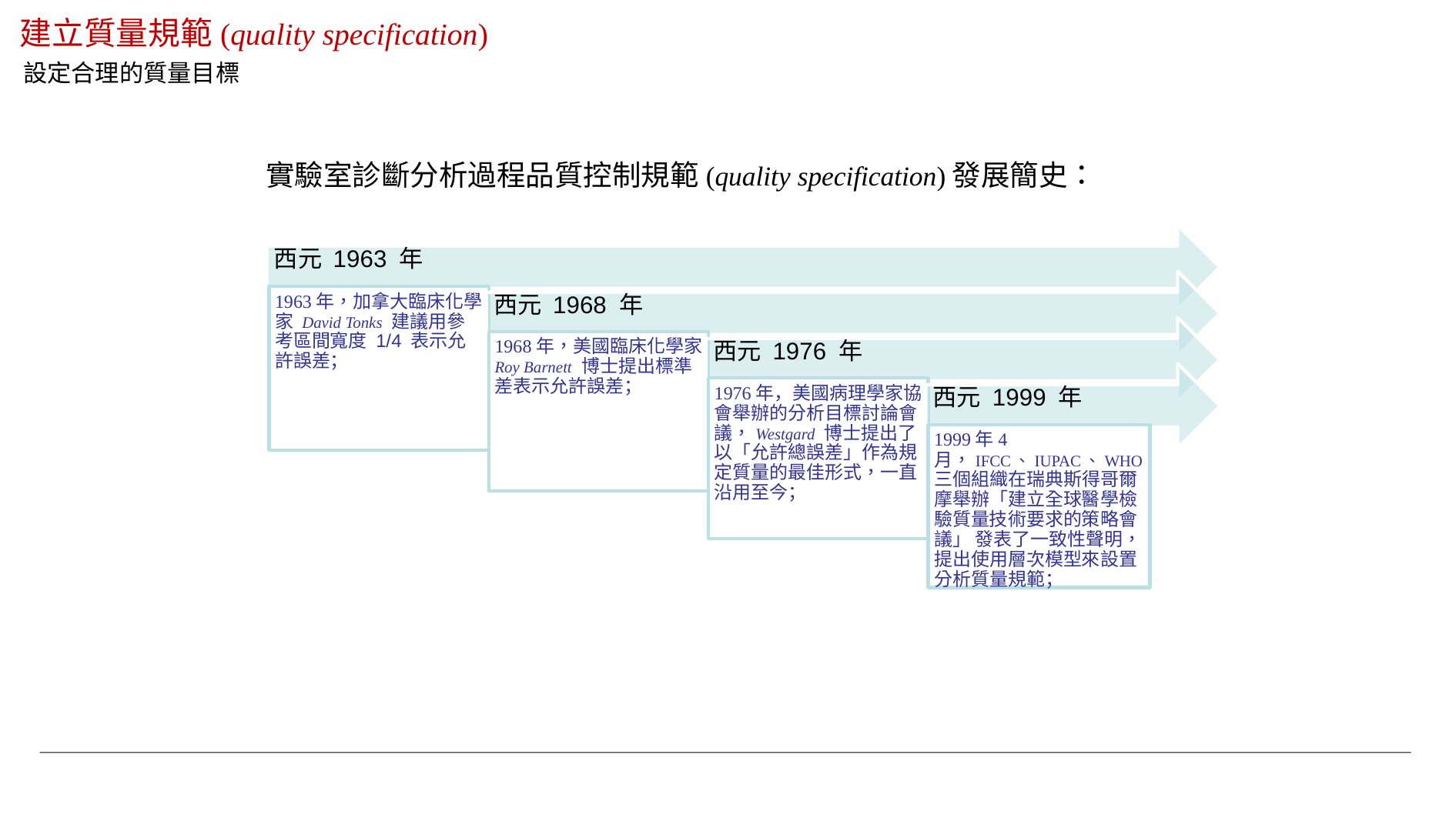

建立質量規範(quality specification)
設定合理的質量目標
西元 1963 年
1963年，加拿大臨床化學家 David Tonks 建議用參考區間寬度 1/4 表示允許誤差；
西元 1968 年
1968年，美國臨床化學家 Roy Barnett 博士提出標準差表示允許誤差；
西元 1976 年
1976年，美國病理學家協會舉辦的分析目標討論會議，Westgard 博士提出了以「允許總誤差」作為規定質量的最佳形式，一直沿用至今；
西元 1999 年
1999年4月，IFCC、IUPAC、WHO三個組織在瑞典斯得哥爾摩舉辦「建立全球醫學檢驗質量技術要求的策略會議」 發表了一致性聲明，提出使用層次模型來設置分析質量規範；
實驗室診斷分析過程品質控制規範(quality specification)發展簡史：